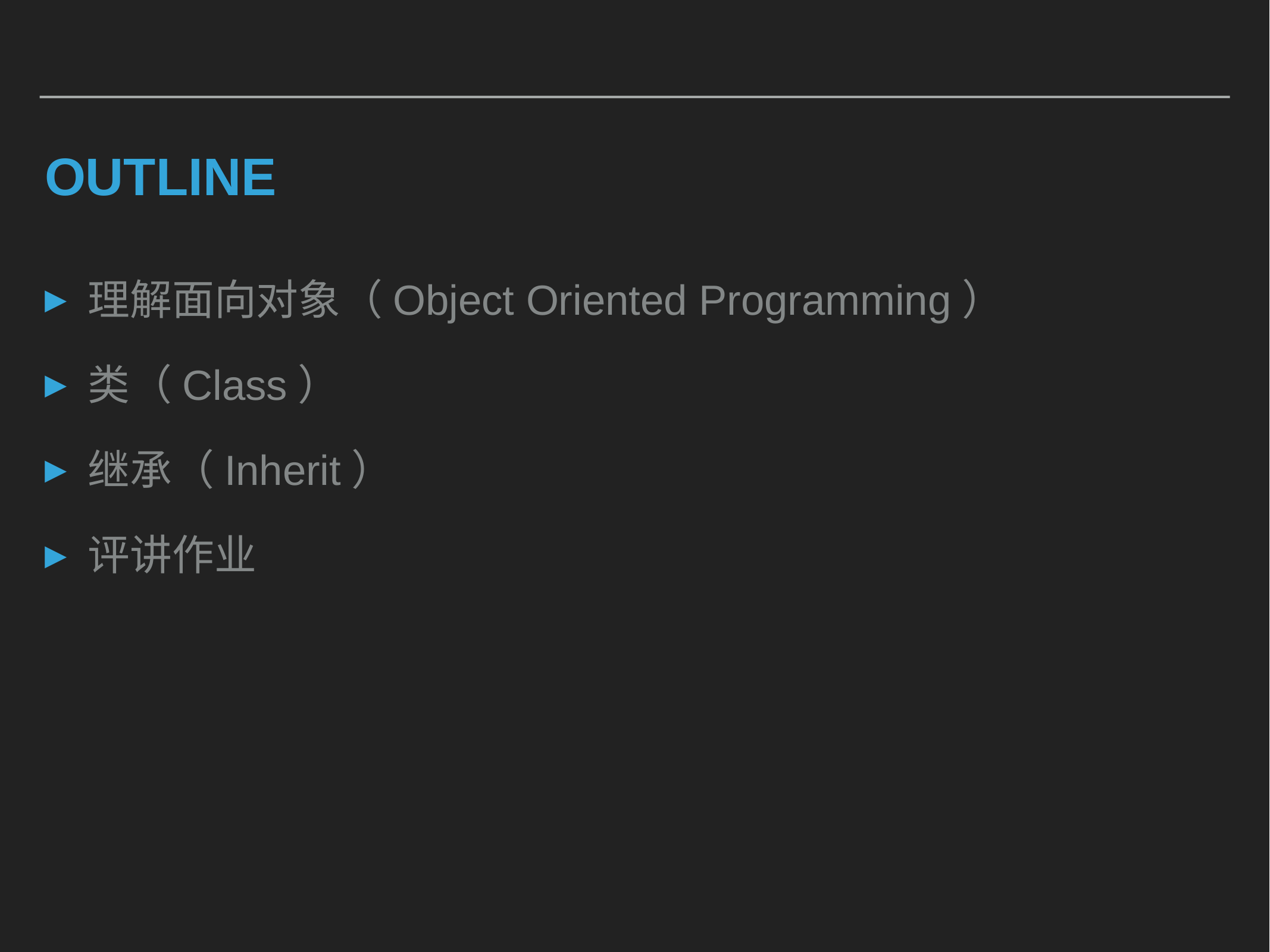

# OUTLINE
理解面向对象（Object Oriented Programming）
类（Class）
继承（Inherit）
评讲作业